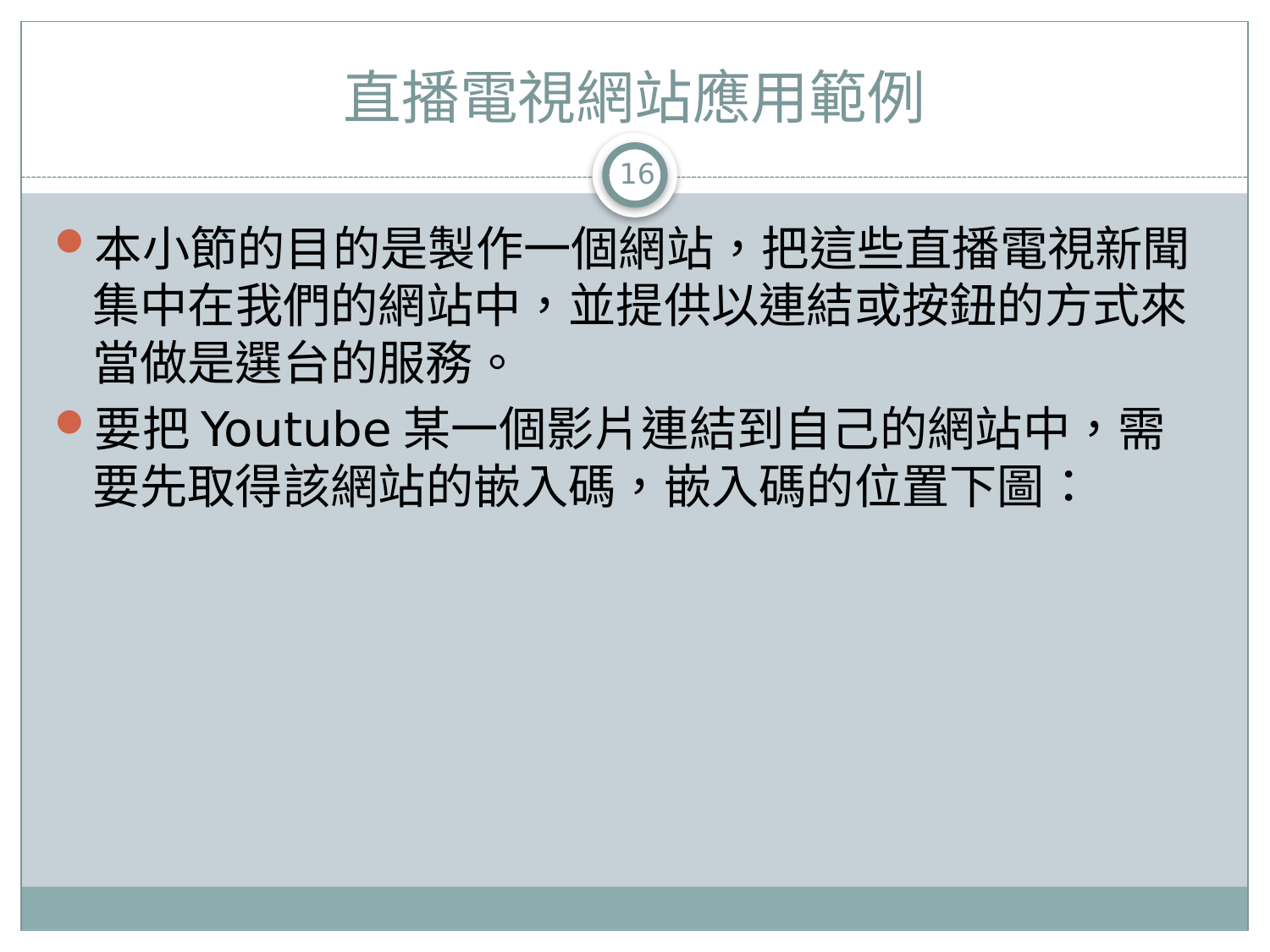

# 直播電視網站應用範例
16
本小節的目的是製作一個網站，把這些直播電視新聞集中在我們的網站中，並提供以連結或按鈕的方式來當做是選台的服務。
要把Youtube某一個影片連結到自己的網站中，需要先取得該網站的嵌入碼，嵌入碼的位置下圖：